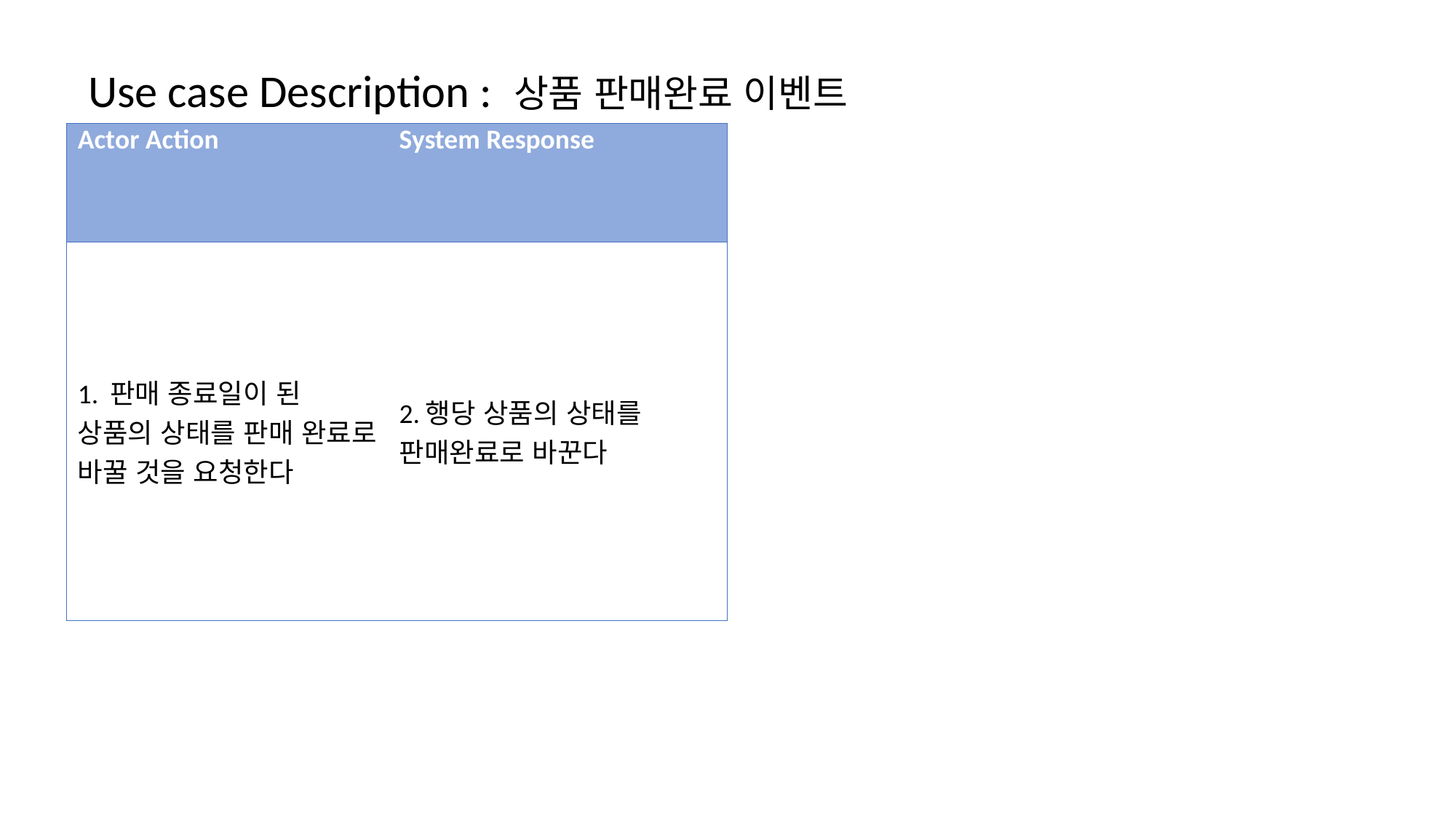

Use case Description : 상품 판매완료 이벤트
| Actor Action | System Response |
| --- | --- |
| 1. 판매 종료일이 된 상품의 상태를 판매 완료로 바꿀 것을 요청한다 | 2.행당 상품의 상태를 판매완료로 바꾼다 |